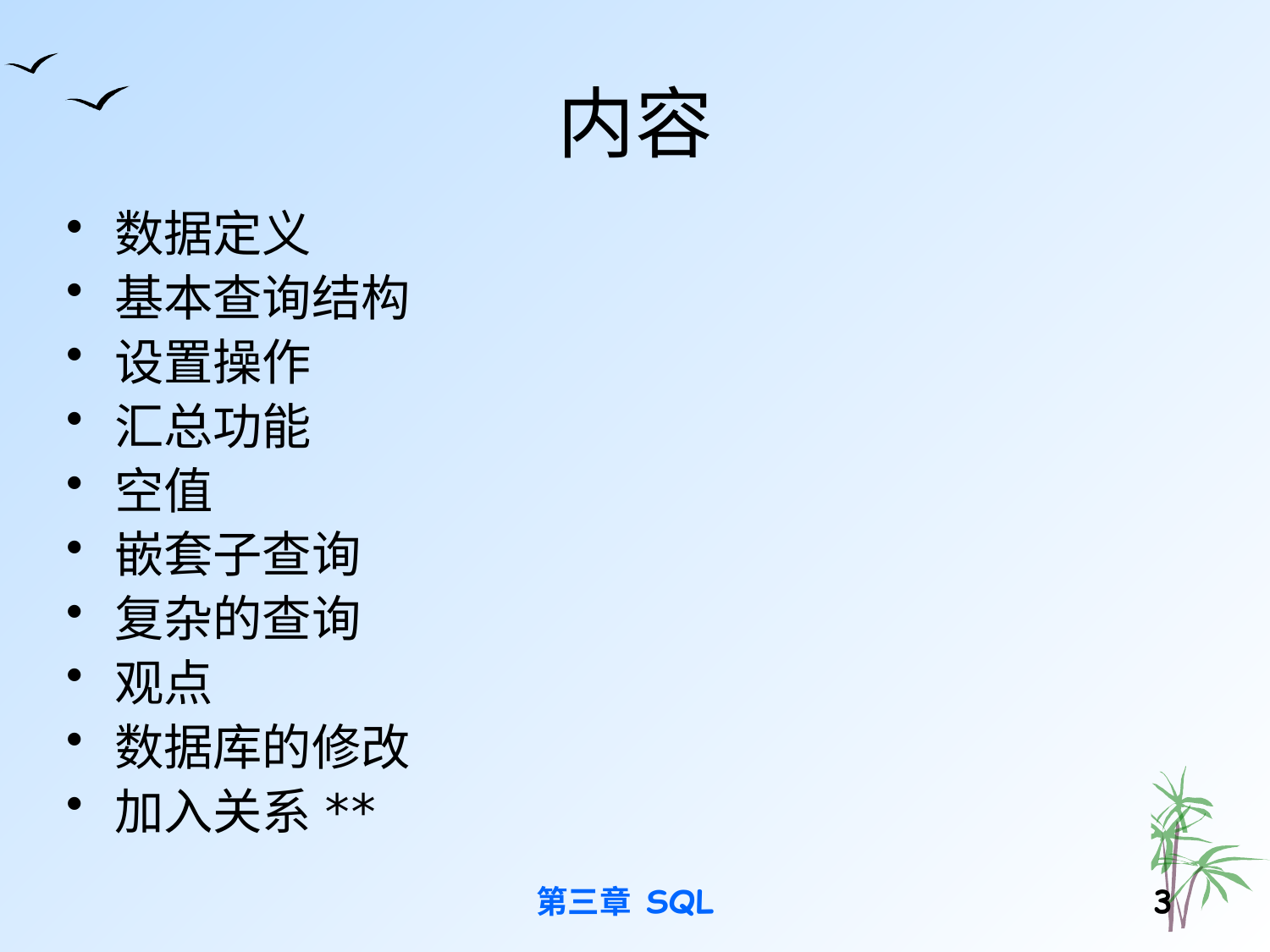

# 内容
数据定义
基本查询结构
设置操作
汇总功能
空值
嵌套子查询
复杂的查询
观点
数据库的修改
加入关系**
第三章 SQL
3